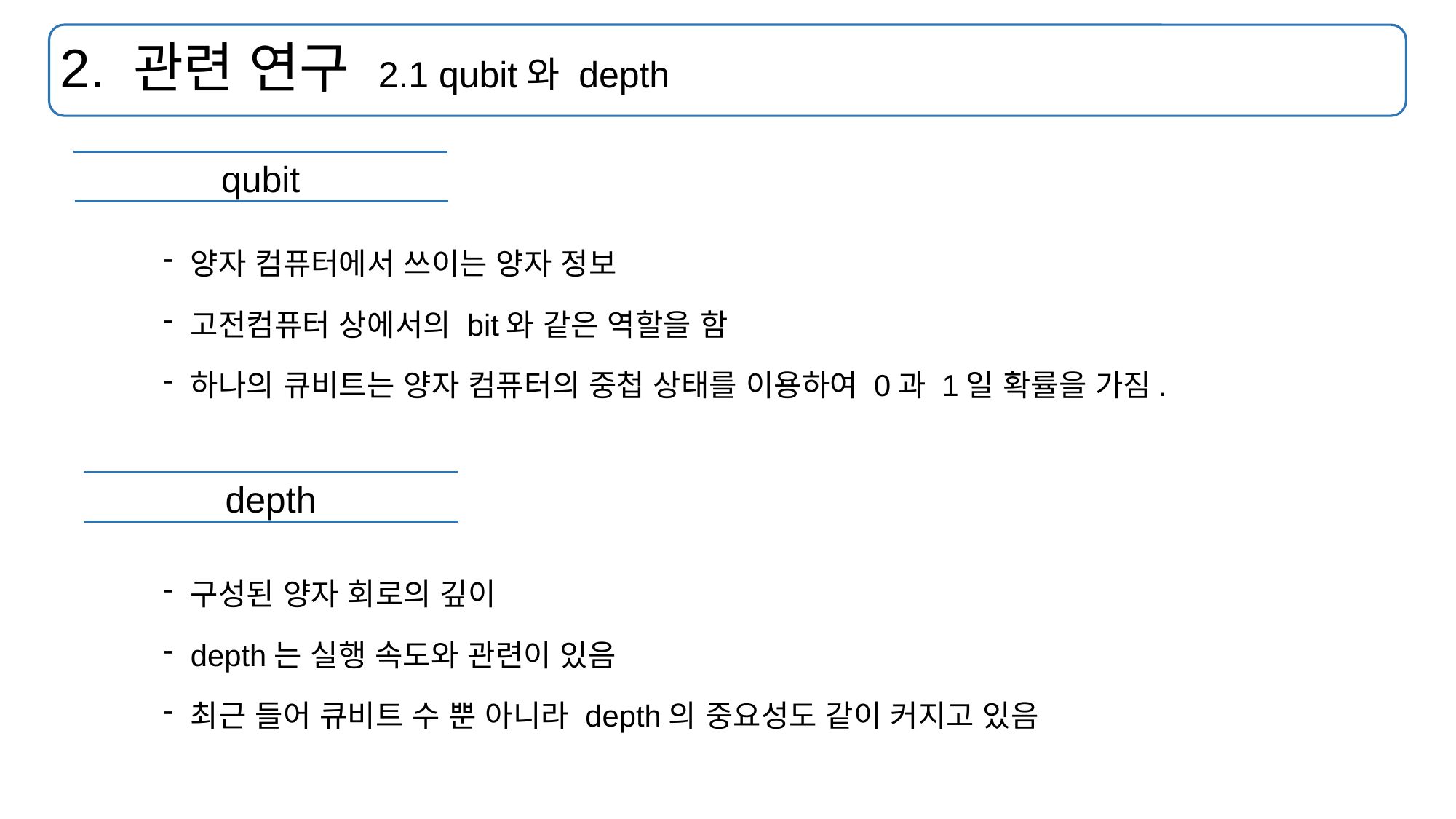

# 2. 관련 연구 2.1 qubit와 depth
qubit
양자 컴퓨터에서 쓰이는 양자 정보
고전컴퓨터 상에서의 bit와 같은 역할을 함
하나의 큐비트는 양자 컴퓨터의 중첩 상태를 이용하여 0과 1일 확률을 가짐.
depth
구성된 양자 회로의 깊이
depth는 실행 속도와 관련이 있음
최근 들어 큐비트 수 뿐 아니라 depth의 중요성도 같이 커지고 있음